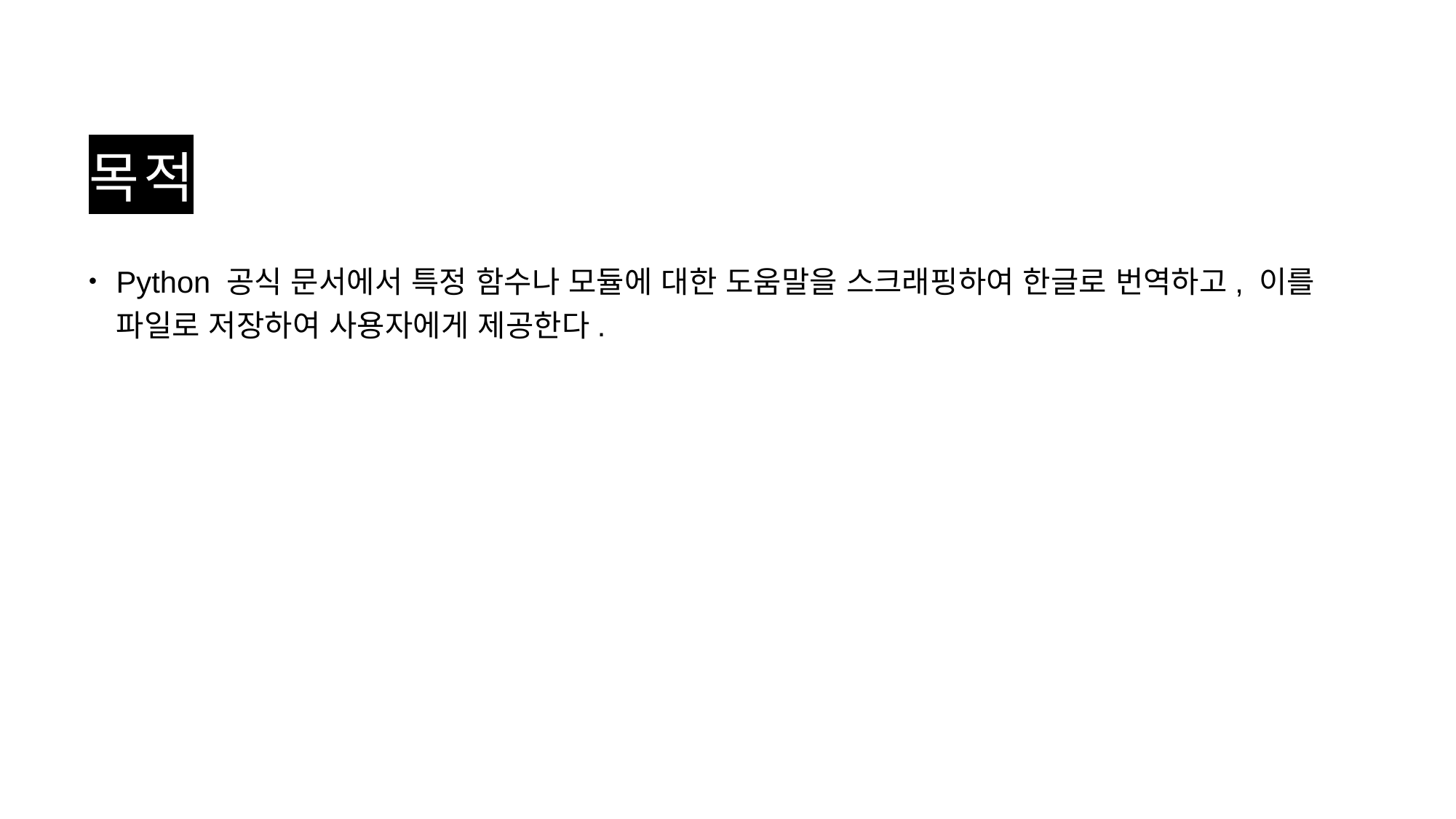

# 목적
Python 공식 문서에서 특정 함수나 모듈에 대한 도움말을 스크래핑하여 한글로 번역하고, 이를 파일로 저장하여 사용자에게 제공한다.